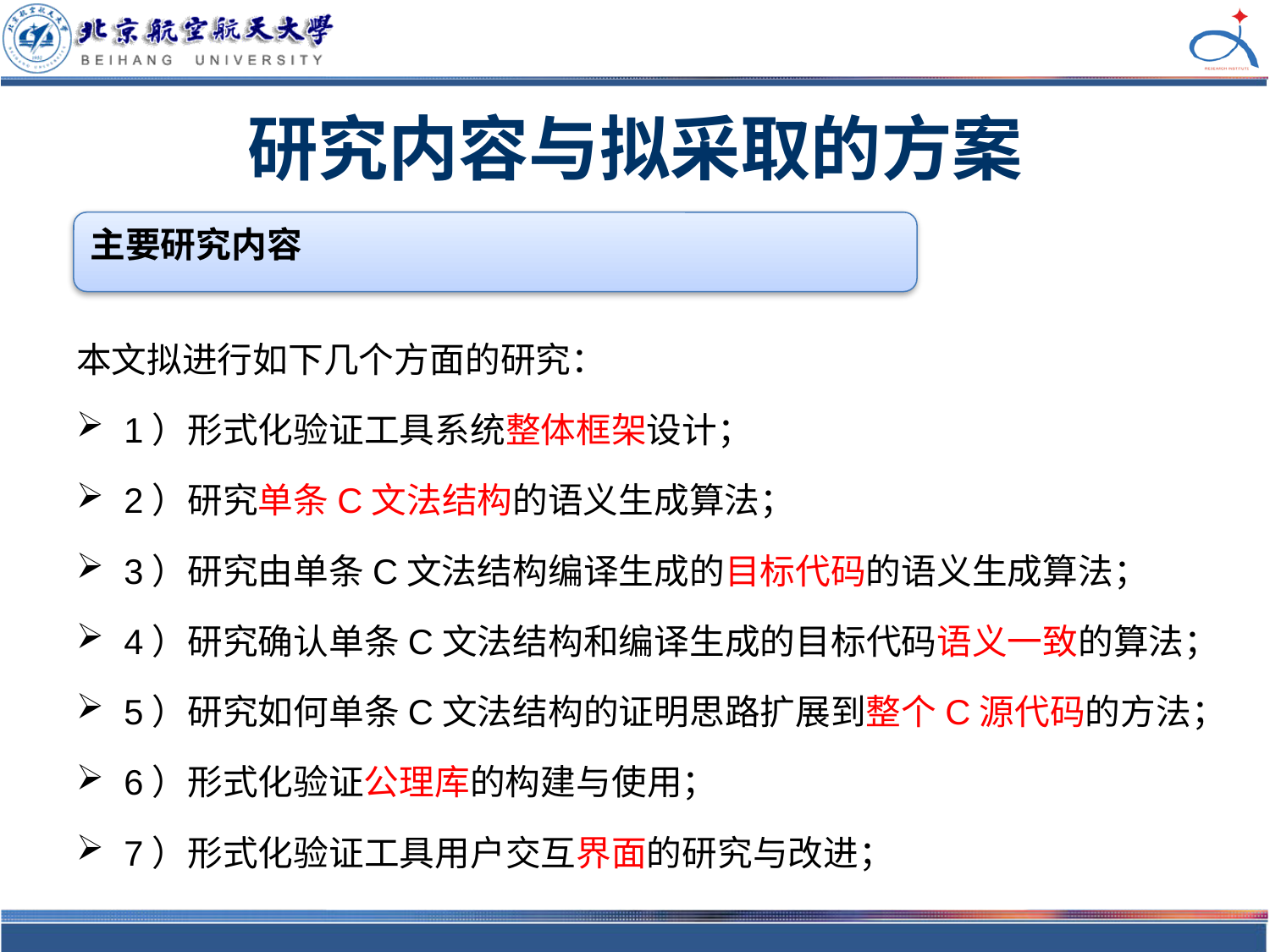

# 研究内容与拟采取的方案

本文拟进行如下几个方面的研究：
1）形式化验证工具系统整体框架设计；
2）研究单条C文法结构的语义生成算法；
3）研究由单条C文法结构编译生成的目标代码的语义生成算法；
4）研究确认单条C文法结构和编译生成的目标代码语义一致的算法；
5）研究如何单条C文法结构的证明思路扩展到整个C源代码的方法；
6）形式化验证公理库的构建与使用；
7）形式化验证工具用户交互界面的研究与改进；

主要研究内容